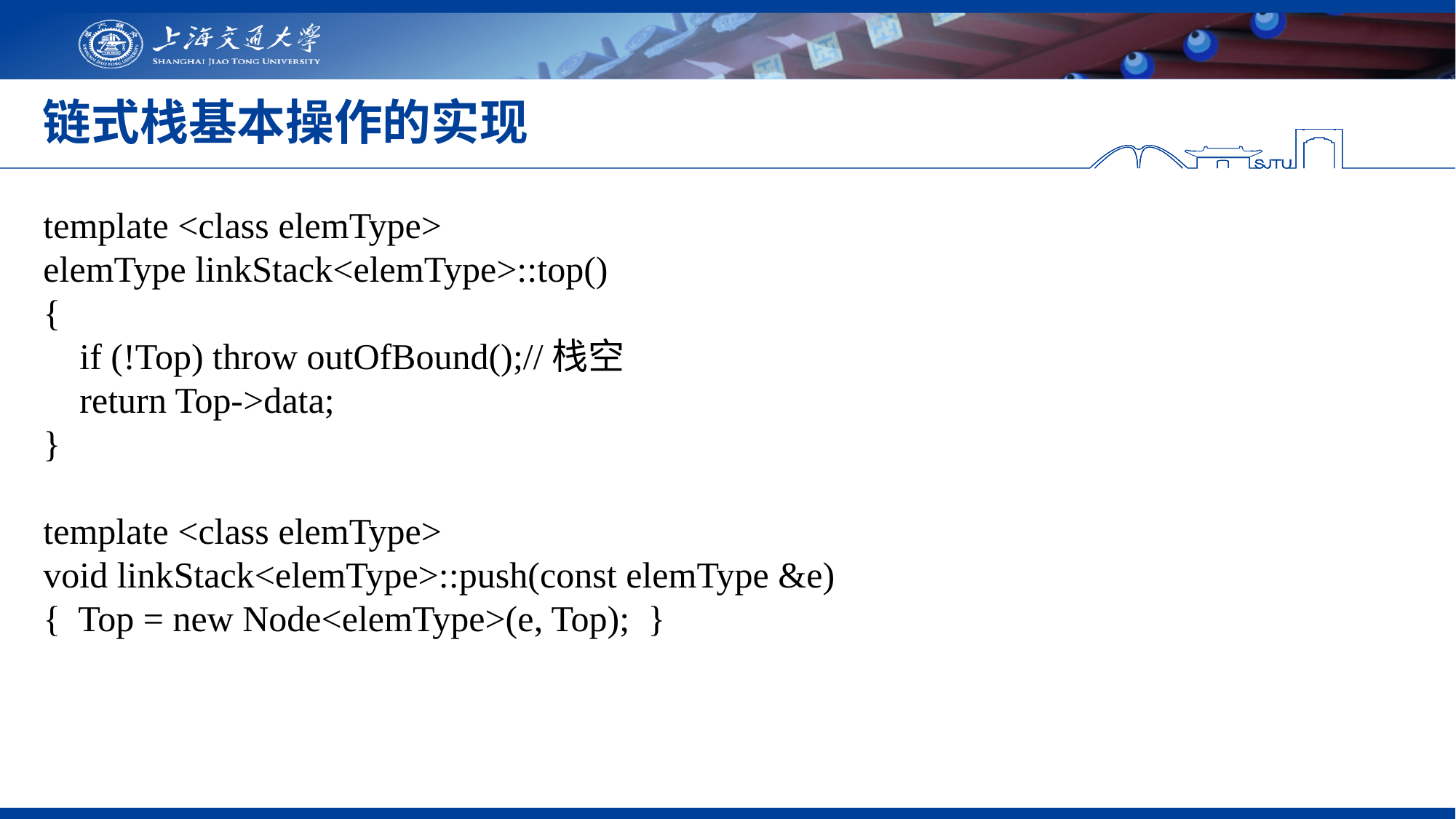

# 链式栈基本操作的实现
template <class elemType>
elemType linkStack<elemType>::top()
{
    if (!Top) throw outOfBound();//栈空
    return Top->data;
}

template <class elemType>
void linkStack<elemType>::push(const elemType &e)
{  Top = new Node<elemType>(e, Top);  }